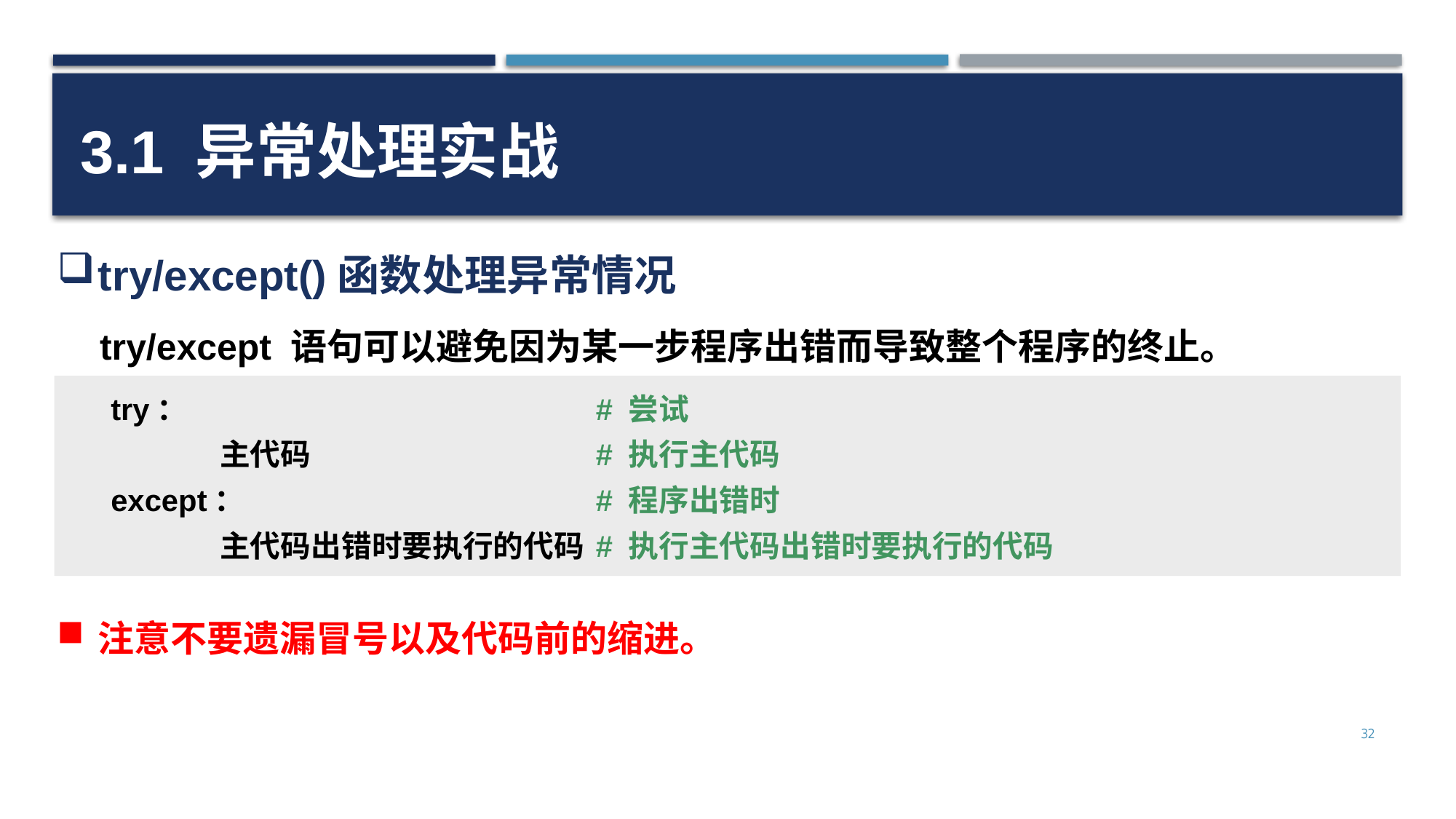

3.1 异常处理实战
try/except()函数处理异常情况
try/except 语句可以避免因为某一步程序出错而导致整个程序的终止。
try：
	主代码
except：
	主代码出错时要执行的代码

# 尝试
# 执行主代码
# 程序出错时
# 执行主代码出错时要执行的代码
注意不要遗漏冒号以及代码前的缩进。
32